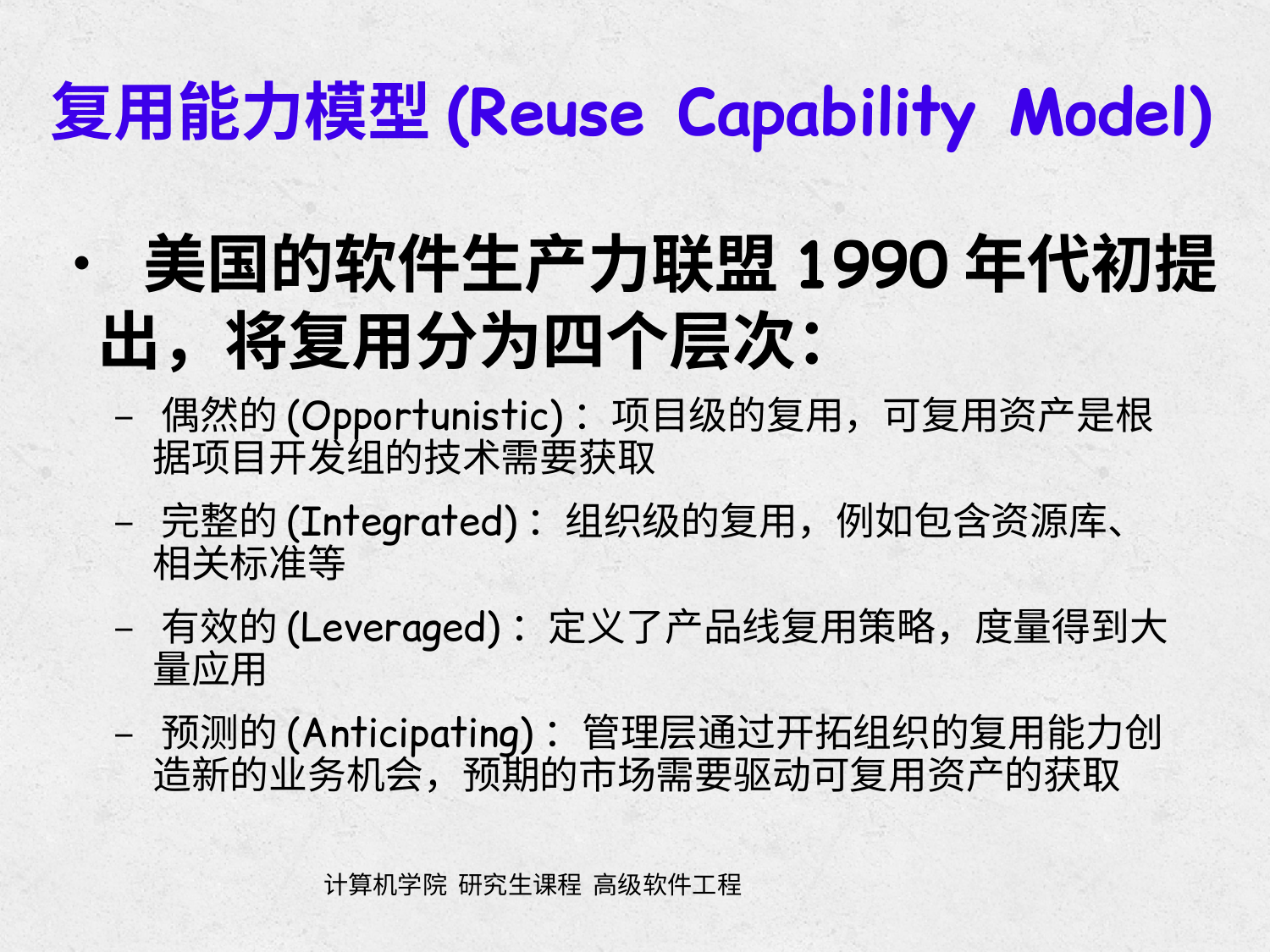

复用能力模型(Reuse  Capability  Model)

• 美国的软件生产力联盟1990年代初提
	出，将复用分为四个层次：
		–  偶然的(Opportunistic)：项目级的复用，可复用资产是根
			据项目开发组的技术需要获取
		–  完整的(Integrated)：组织级的复用，例如包含资源库、
			相关标准等
		–  有效的(Leveraged)：定义了产品线复用策略，度量得到大
			量应用
		–  预测的(Anticipating)：管理层通过开拓组织的复用能力创
			造新的业务机会，预期的市场需要驱动可复用资产的获取
计算机学院  研究生课程  高级软件工程